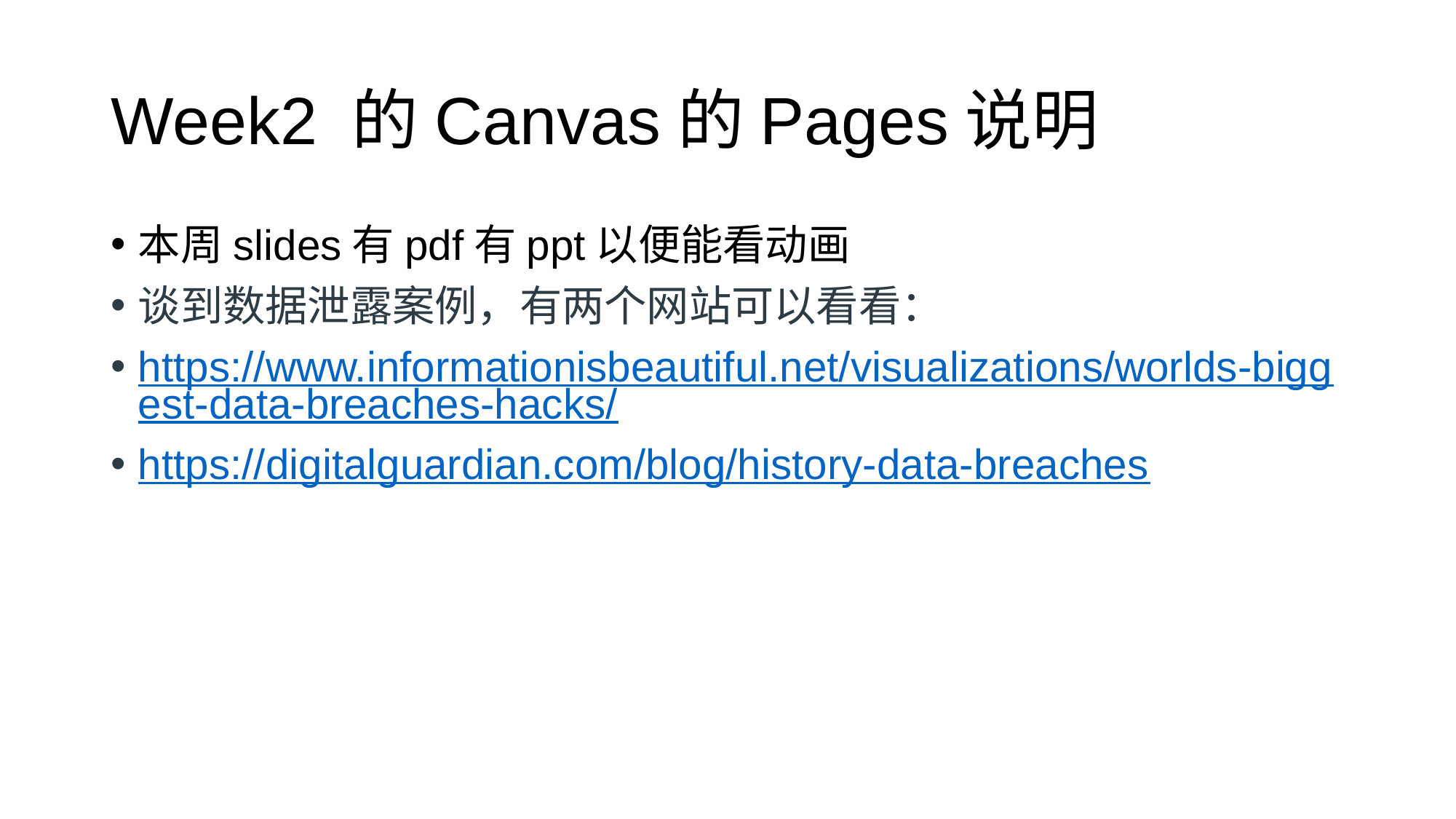

# Week2 的Canvas的Pages说明
本周slides有pdf有ppt以便能看动画
谈到数据泄露案例，有两个网站可以看看：
https://www.informationisbeautiful.net/visualizations/worlds-biggest-data-breaches-hacks/
https://digitalguardian.com/blog/history-data-breaches